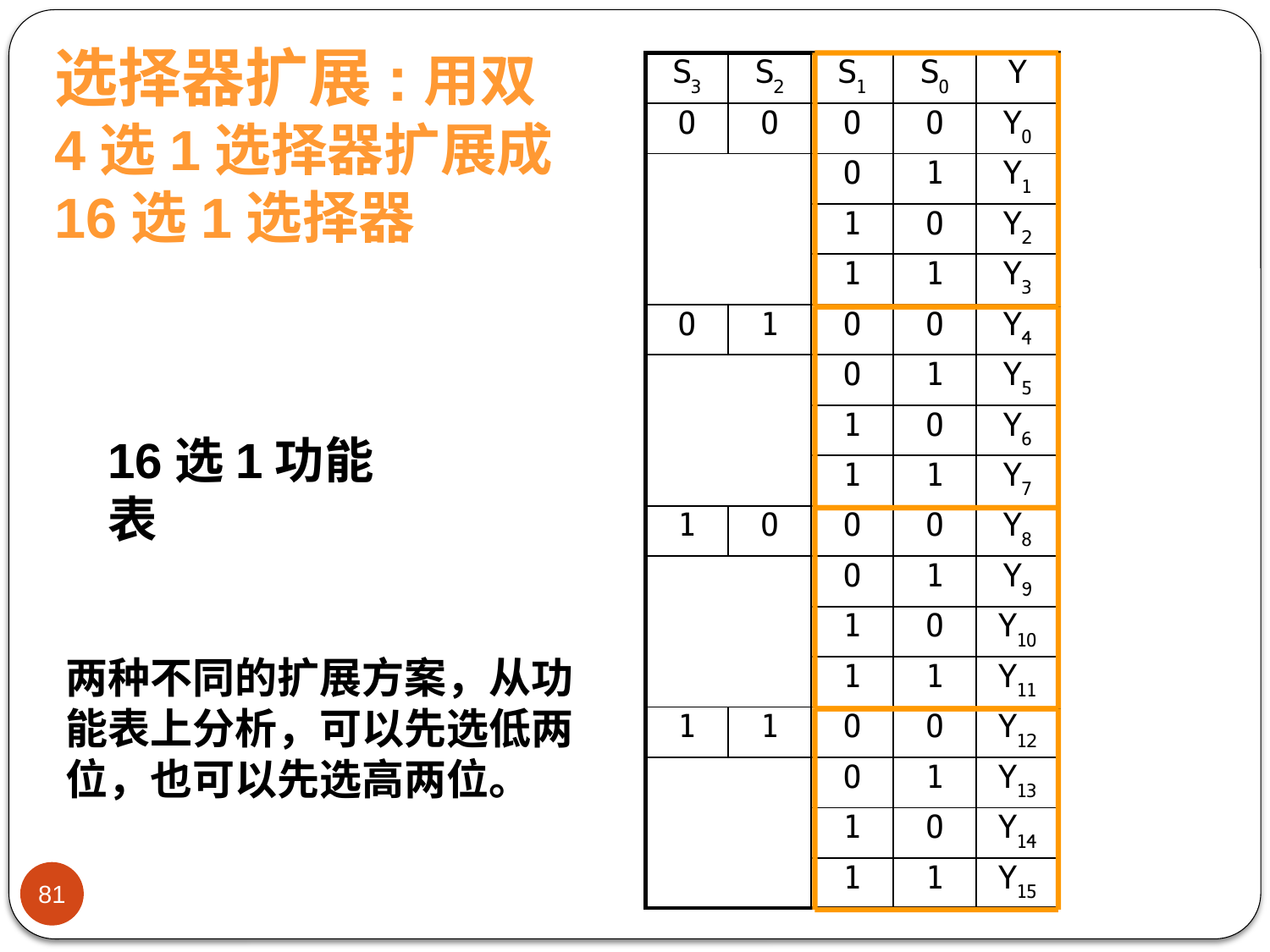

选择器扩展:用双4选1选择器扩展成16选1选择器
| S3 | S2 | S1 | S0 | Y |
| --- | --- | --- | --- | --- |
| 0 | 0 | 0 | 0 | Y0 |
|  |  | 0 | 1 | Y1 |
|  |  | 1 | 0 | Y2 |
|  |  | 1 | 1 | Y3 |
| 0 | 1 | 0 | 0 | Y4 |
|  |  | 0 | 1 | Y5 |
|  |  | 1 | 0 | Y6 |
|  |  | 1 | 1 | Y7 |
| 1 | 0 | 0 | 0 | Y8 |
|  |  | 0 | 1 | Y9 |
|  |  | 1 | 0 | Y10 |
|  |  | 1 | 1 | Y11 |
| 1 | 1 | 0 | 0 | Y12 |
|  |  | 0 | 1 | Y13 |
|  |  | 1 | 0 | Y14 |
|  |  | 1 | 1 | Y15 |

16选1功能表

两种不同的扩展方案，从功能表上分析，可以先选低两位，也可以先选高两位。

81